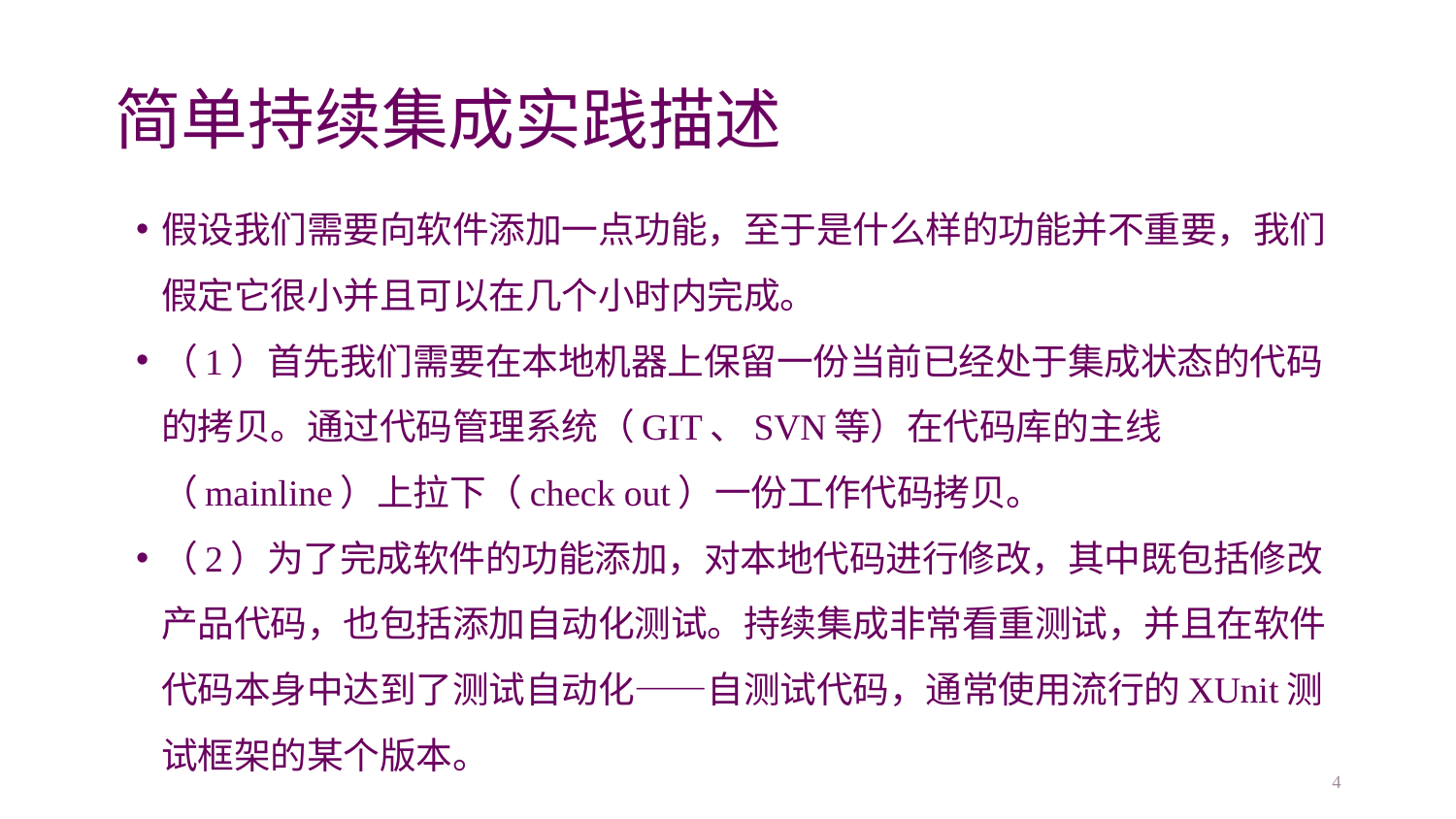

# 简单持续集成实践描述
假设我们需要向软件添加一点功能，至于是什么样的功能并不重要，我们假定它很小并且可以在几个小时内完成。
（1）首先我们需要在本地机器上保留一份当前已经处于集成状态的代码的拷贝。通过代码管理系统（GIT、SVN等）在代码库的主线（mainline）上拉下（check out）一份工作代码拷贝。
（2）为了完成软件的功能添加，对本地代码进行修改，其中既包括修改产品代码，也包括添加自动化测试。持续集成非常看重测试，并且在软件代码本身中达到了测试自动化——自测试代码，通常使用流行的XUnit测试框架的某个版本。
4